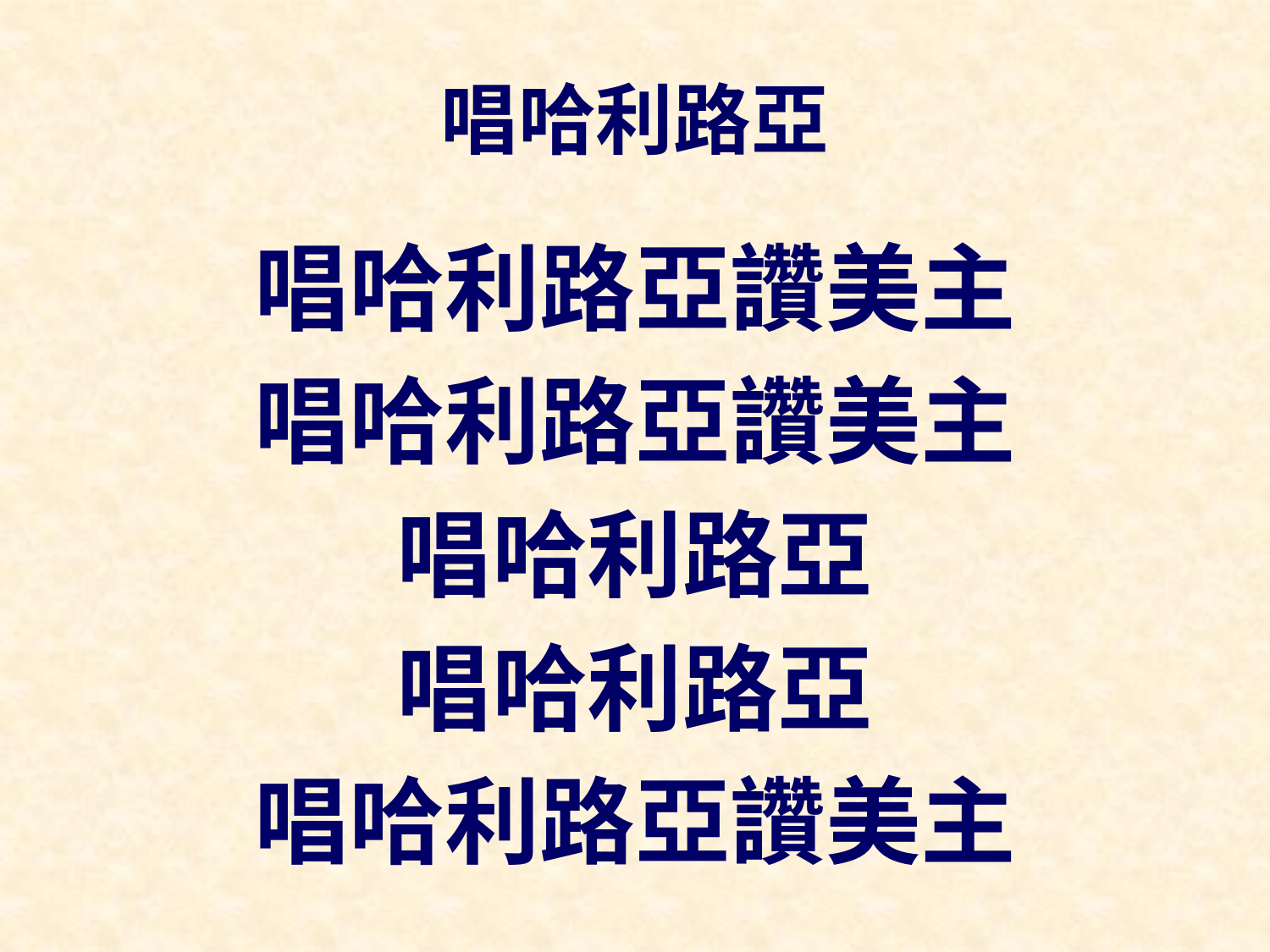

# 唱哈利路亞
唱哈利路亞讚美主
唱哈利路亞讚美主
唱哈利路亞
唱哈利路亞
唱哈利路亞讚美主